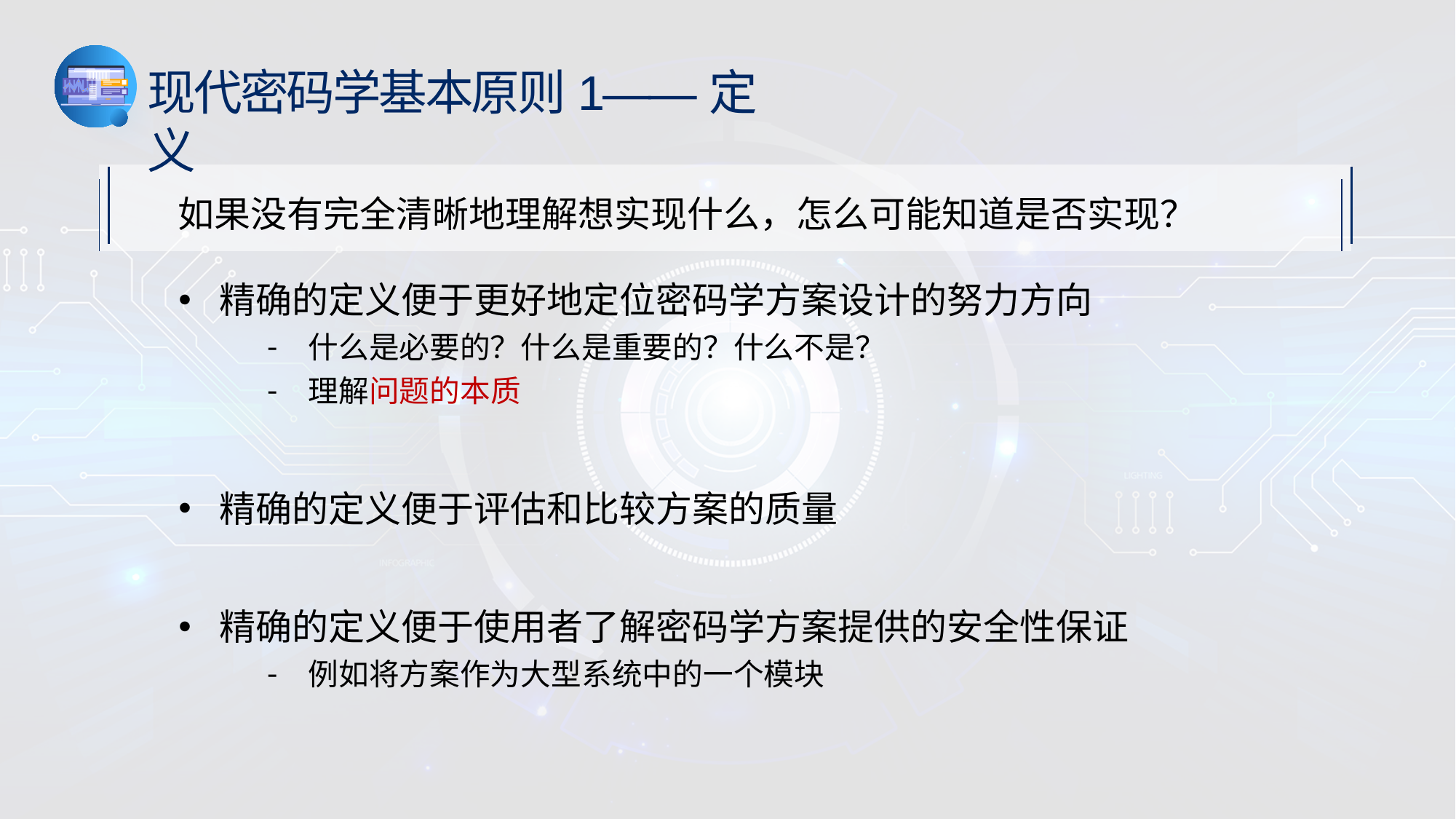

现代密码学基本原则1——定义

如果没有完全清晰地理解想实现什么，怎么可能知道是否实现？
精确的定义便于更好地定位密码学方案设计的努力方向
什么是必要的？什么是重要的？什么不是？
理解问题的本质
精确的定义便于评估和比较方案的质量
精确的定义便于使用者了解密码学方案提供的安全性保证
例如将方案作为大型系统中的一个模块